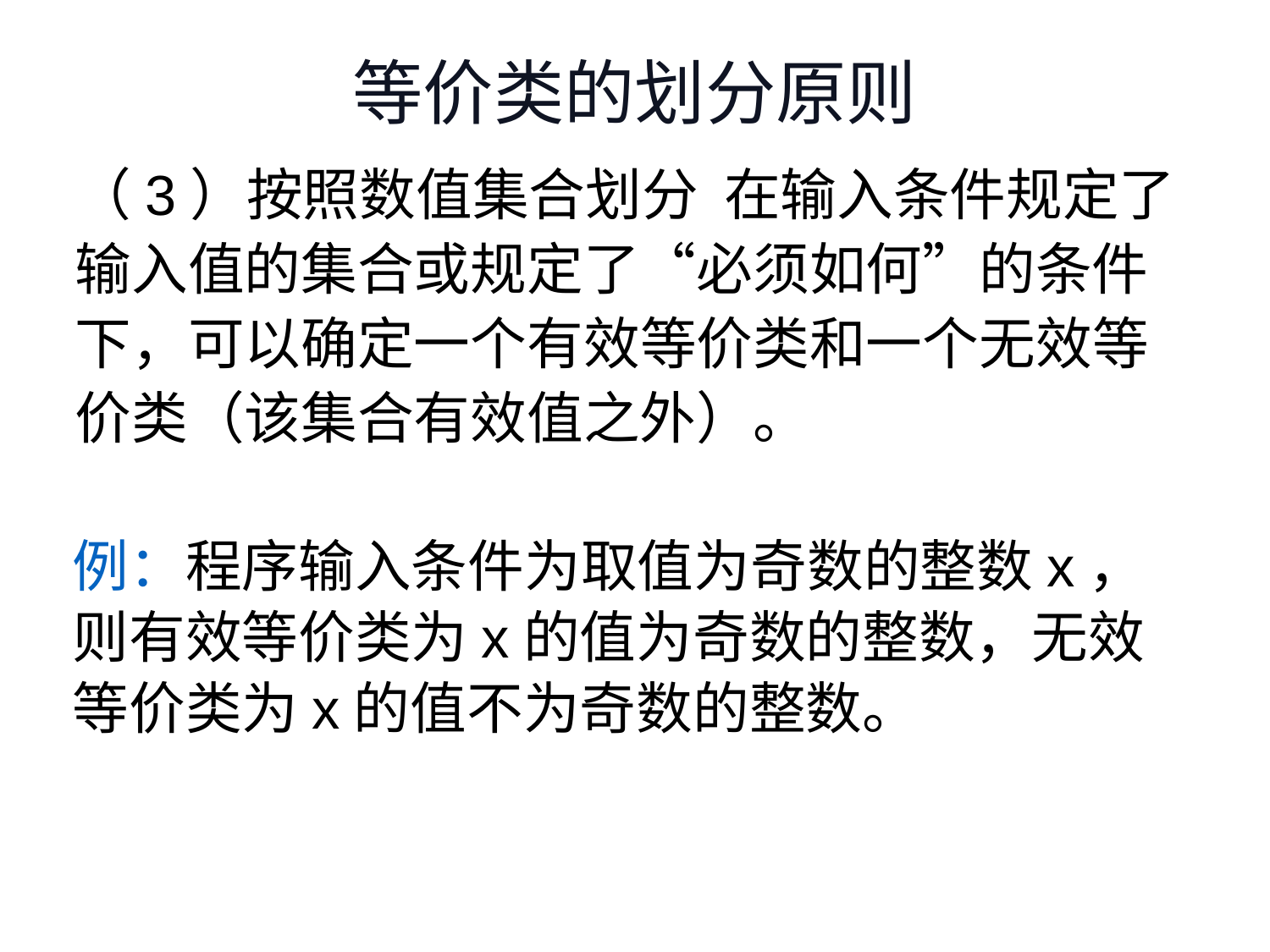

等价类的划分原则
（3）按照数值集合划分  在输入条件规定了输入值的集合或规定了“必须如何”的条件下，可以确定一个有效等价类和一个无效等价类（该集合有效值之外）。
例：程序输入条件为取值为奇数的整数x，则有效等价类为x的值为奇数的整数，无效等价类为x的值不为奇数的整数。